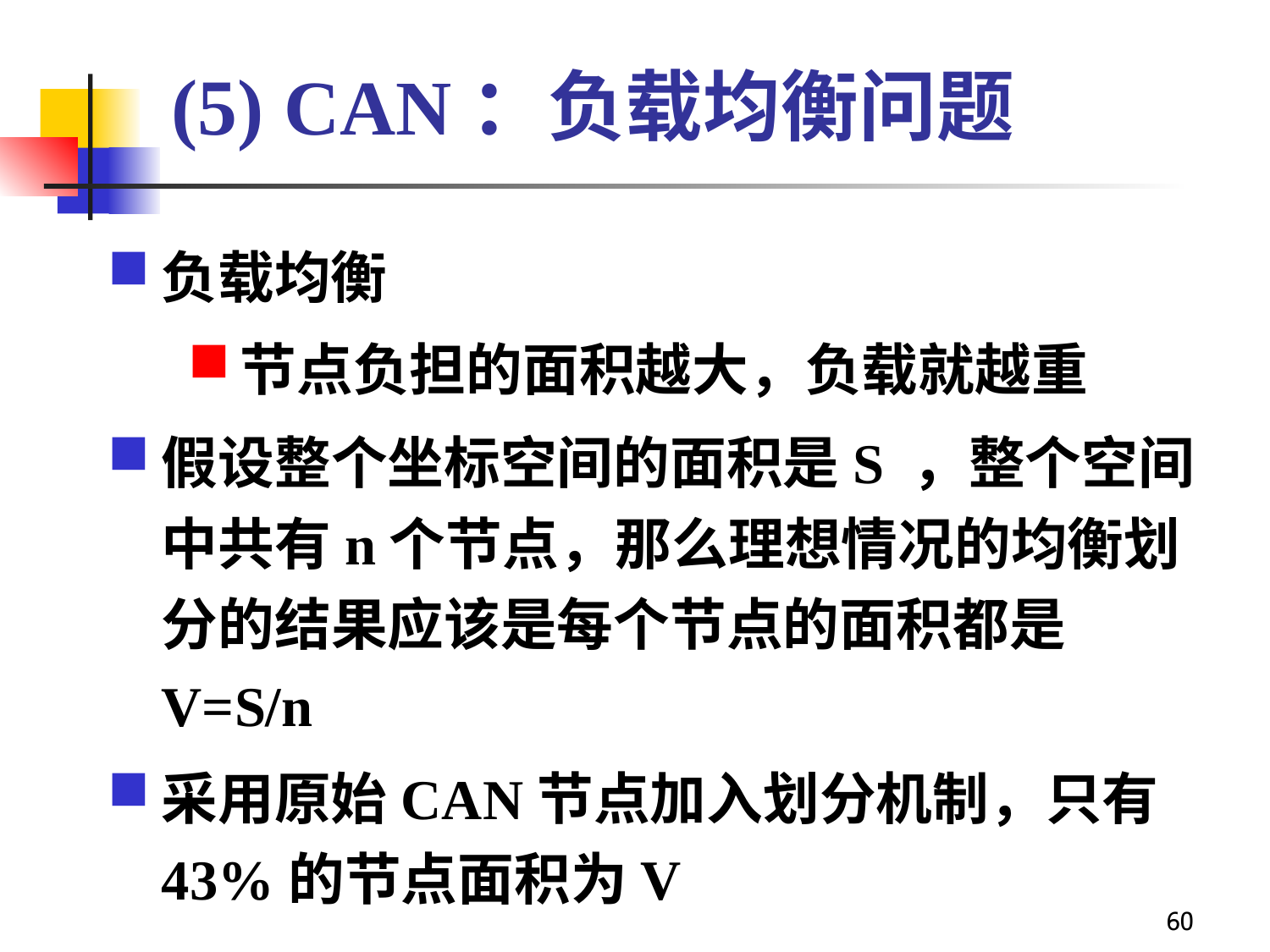

# (5) CAN：负载均衡问题
负载均衡
节点负担的面积越大，负载就越重
假设整个坐标空间的面积是S ，整个空间中共有n个节点，那么理想情况的均衡划分的结果应该是每个节点的面积都是V=S/n
采用原始CAN节点加入划分机制，只有43%的节点面积为V
60